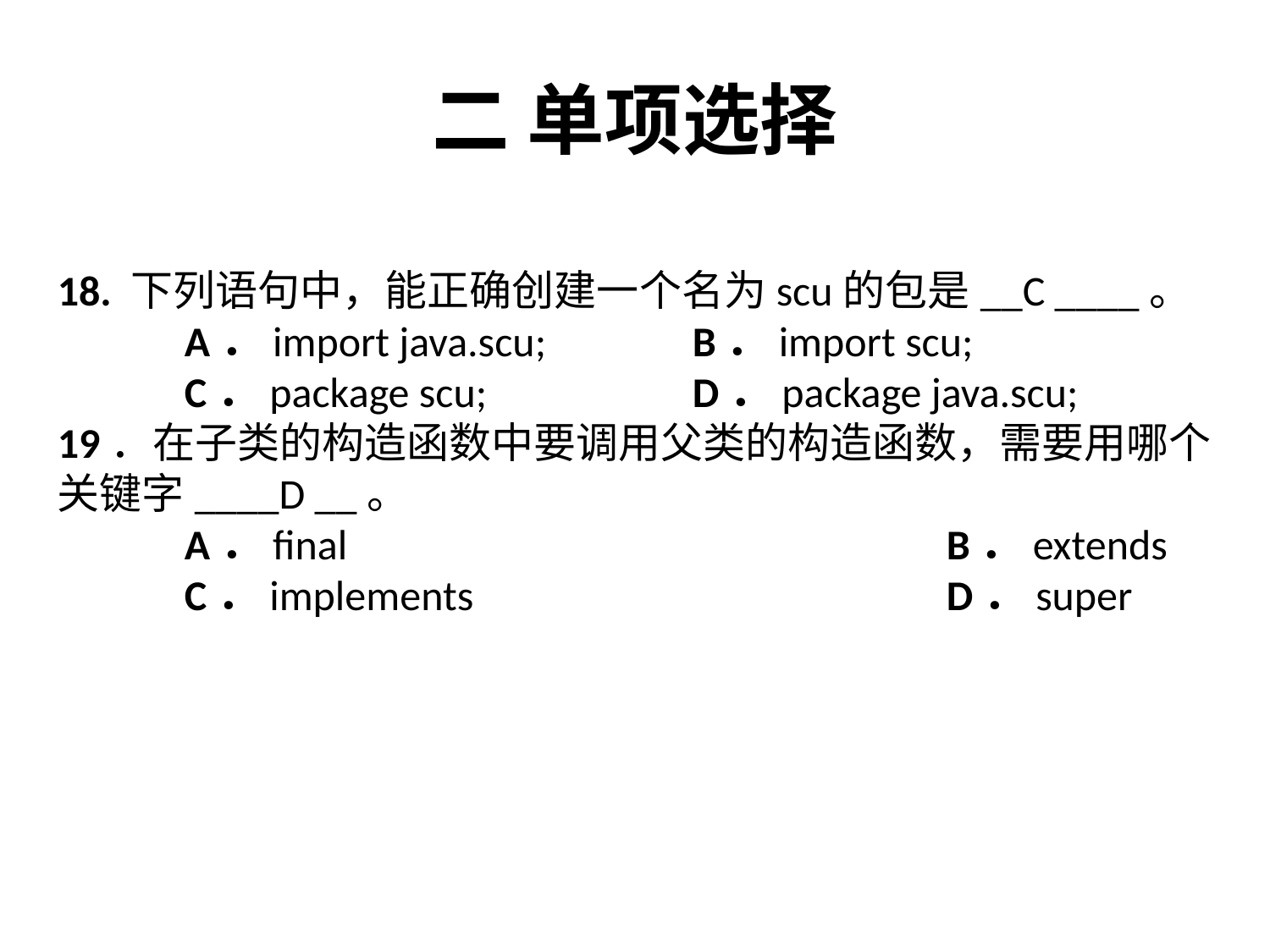

# 二 单项选择

18. 下列语句中，能正确创建一个名为scu的包是__C ____。
	A．import java.scu;	       	B．import scu;
	C．package scu;	           	D．package java.scu;
19．在子类的构造函数中要调用父类的构造函数，需要用哪个关键字____D __。
	A．final		 			B．extends
	C．implements		  		D．super